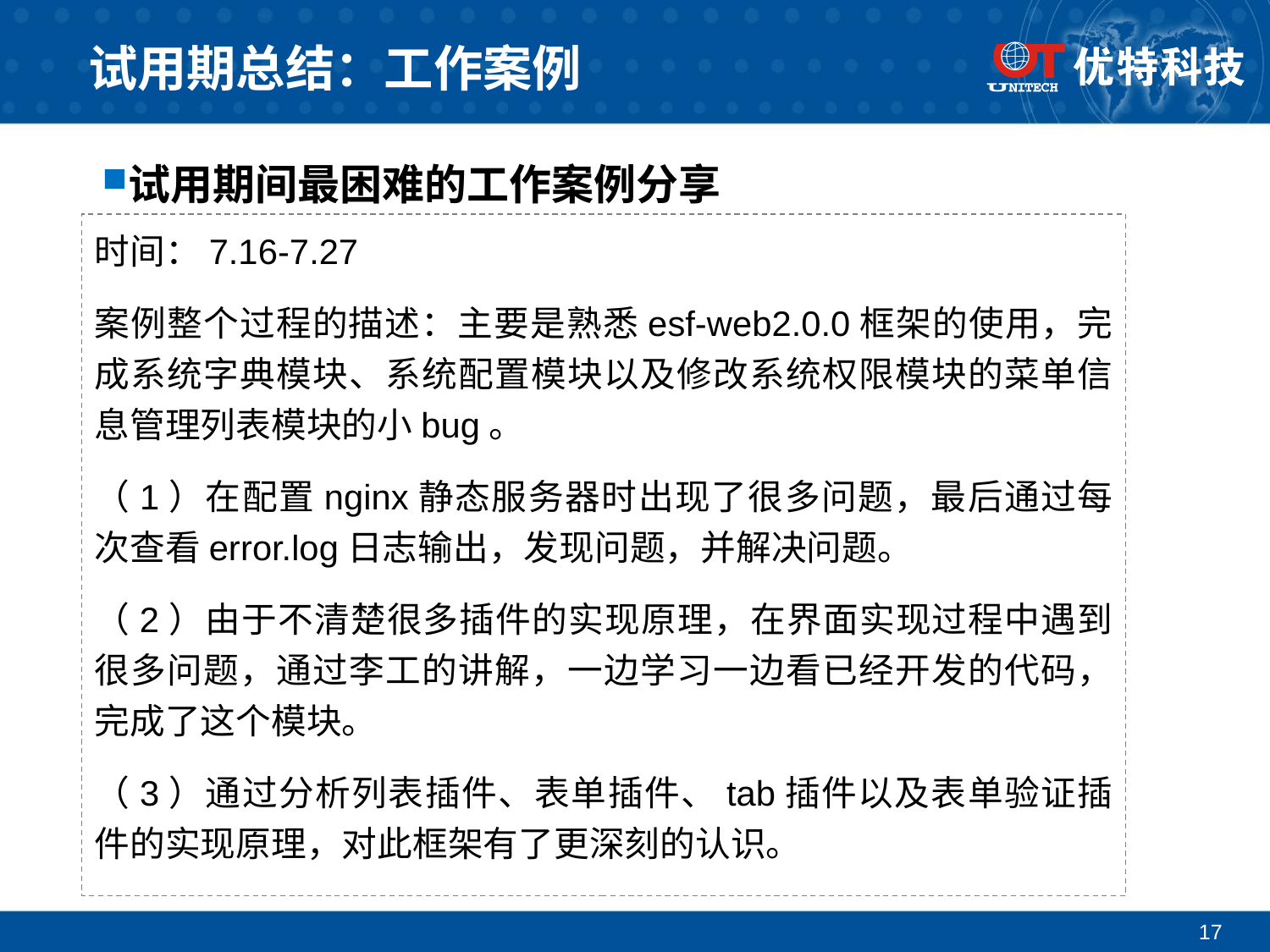

# 试用期总结：工作案例
试用期间最困难的工作案例分享
时间：7.16-7.27
案例整个过程的描述：主要是熟悉esf-web2.0.0框架的使用，完成系统字典模块、系统配置模块以及修改系统权限模块的菜单信息管理列表模块的小bug。
（1）在配置nginx静态服务器时出现了很多问题，最后通过每次查看error.log日志输出，发现问题，并解决问题。
（2）由于不清楚很多插件的实现原理，在界面实现过程中遇到很多问题，通过李工的讲解，一边学习一边看已经开发的代码，完成了这个模块。
（3）通过分析列表插件、表单插件、tab插件以及表单验证插件的实现原理，对此框架有了更深刻的认识。
17